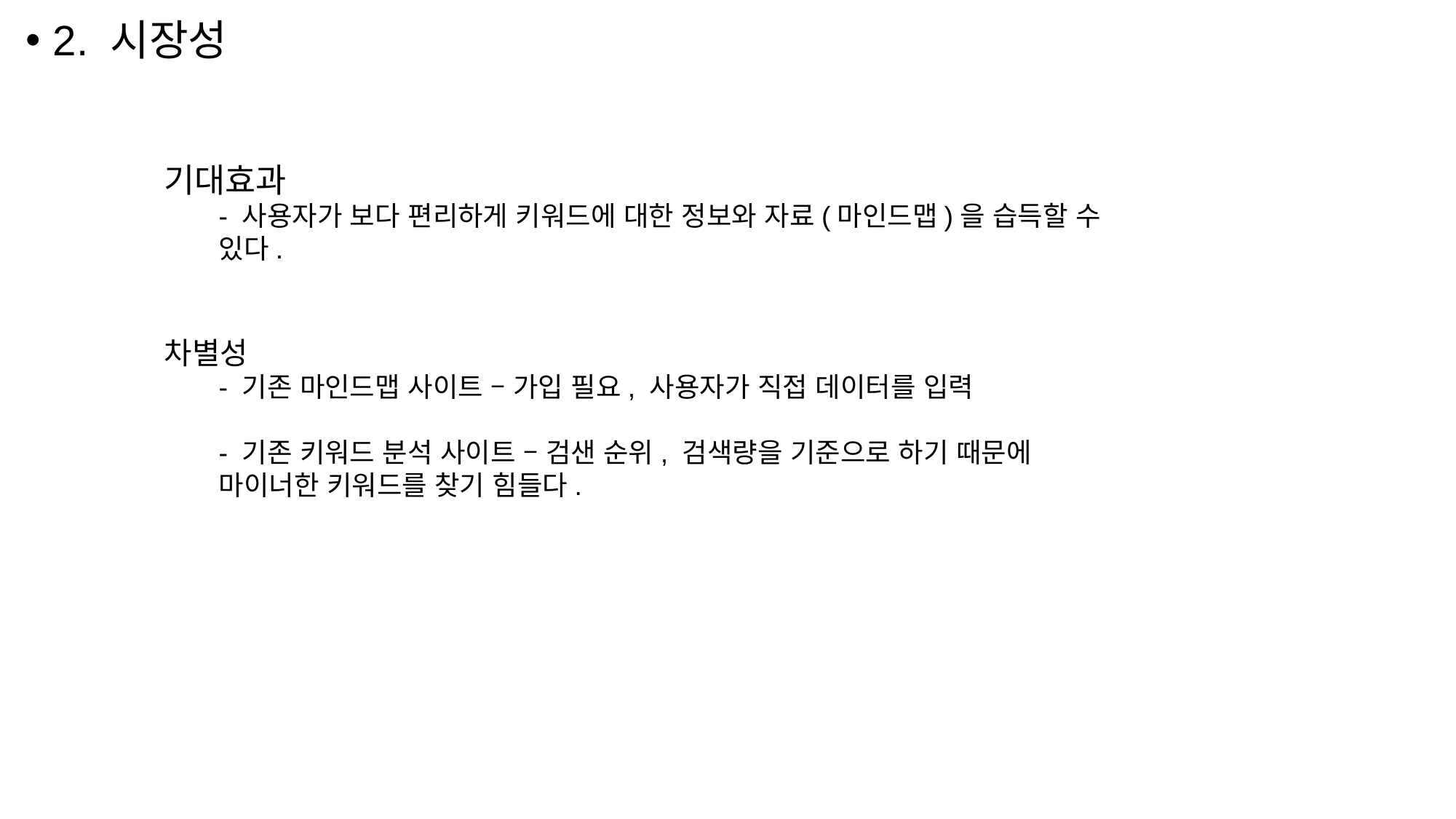

2. 시장성
기대효과
- 사용자가 보다 편리하게 키워드에 대한 정보와 자료(마인드맵)을 습득할 수 있다.

차별성
- 기존 마인드맵 사이트 – 가입 필요, 사용자가 직접 데이터를 입력

- 기존 키워드 분석 사이트 – 검샌 순위, 검색량을 기준으로 하기 때문에 마이너한 키워드를 찾기 힘들다.